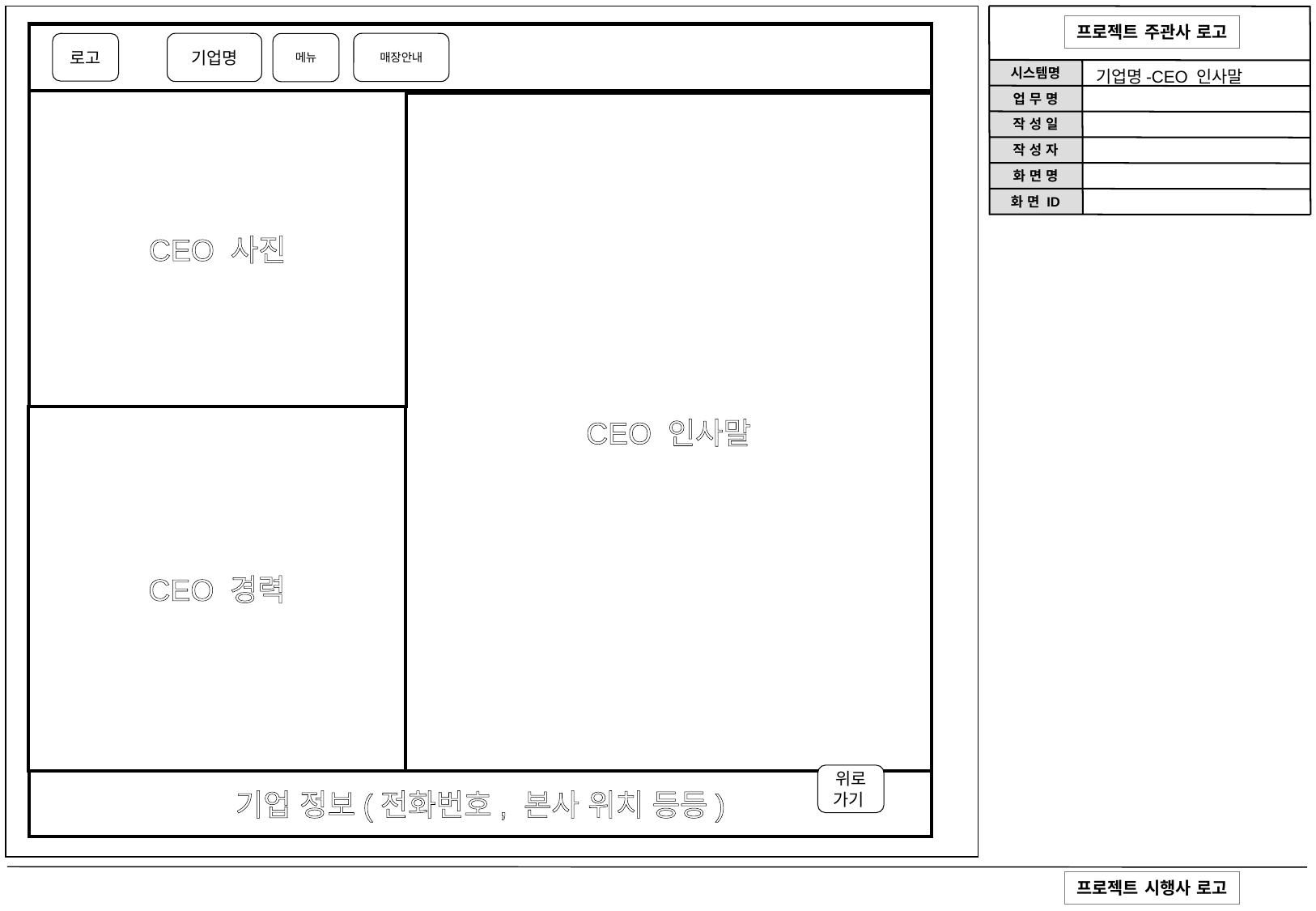

기업명
매장안내
로고
메뉴
기업명-CEO 인사말
CEO 사진
CEO 인사말
CEO 경력
위로가기
기업 정보(전화번호, 본사 위치 등등)